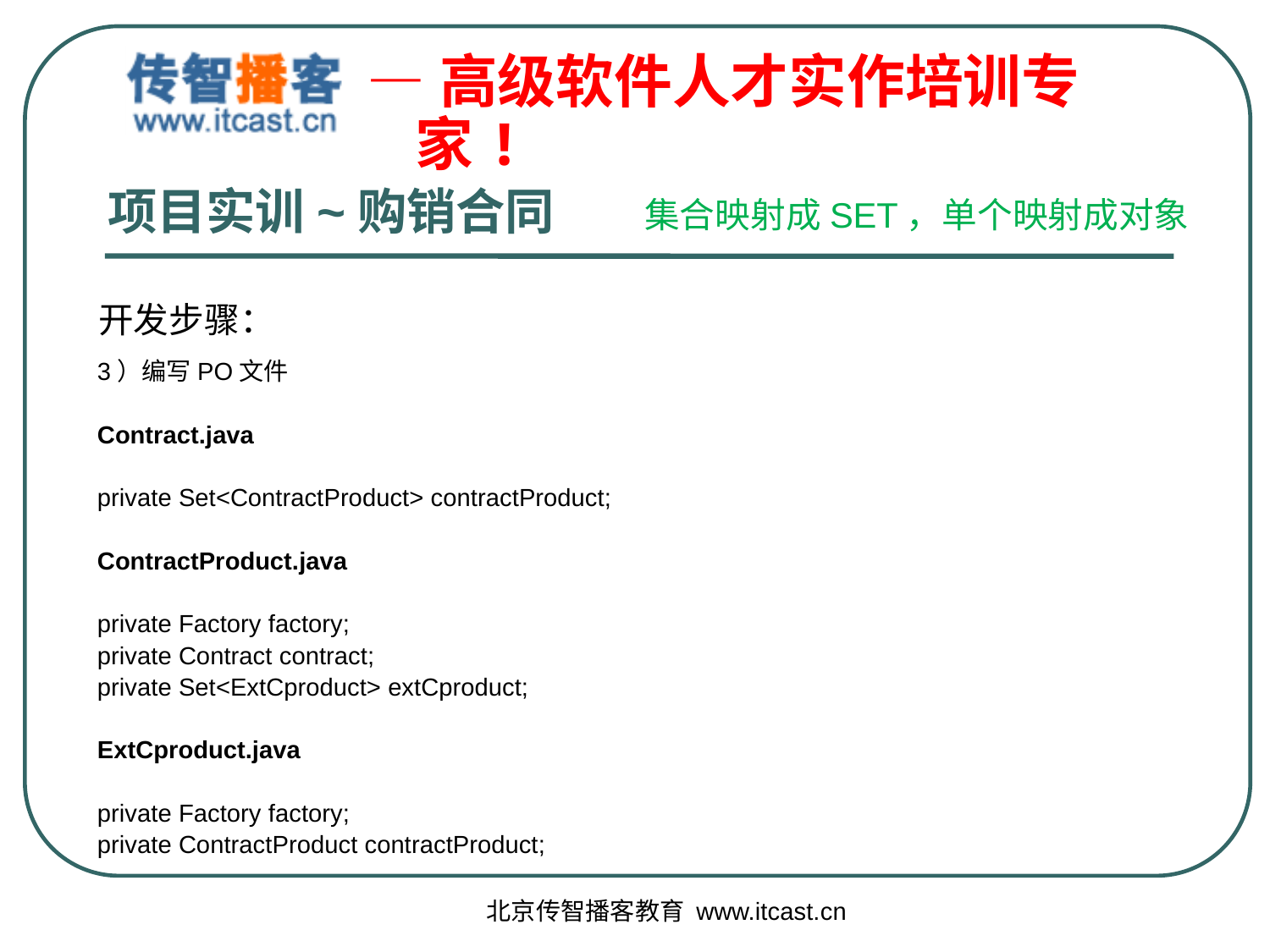

# 项目实训~购销合同
集合映射成SET，单个映射成对象
开发步骤：
3）编写PO文件

Contract.java

private Set<ContractProduct> contractProduct;

ContractProduct.java

private Factory factory;
private Contract contract;
private Set<ExtCproduct> extCproduct;

ExtCproduct.java

private Factory factory;
private ContractProduct contractProduct;
北京传智播客教育 www.itcast.cn